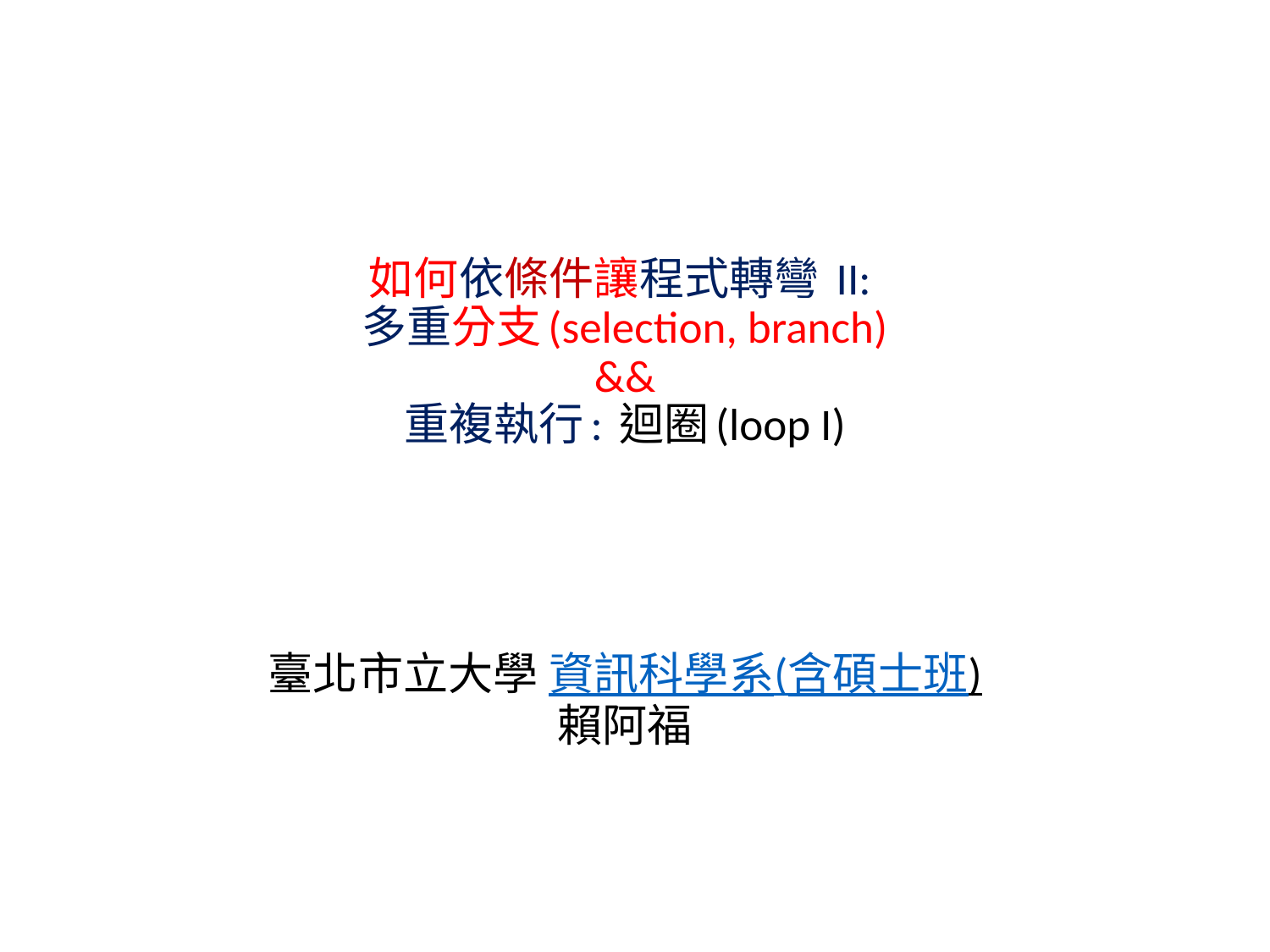

# 如何依條件讓程式轉彎 II: 多重分支(selection, branch) && 重複執行: 迴圈(loop I) 臺北市立大學 資訊科學系(含碩士班) 賴阿福